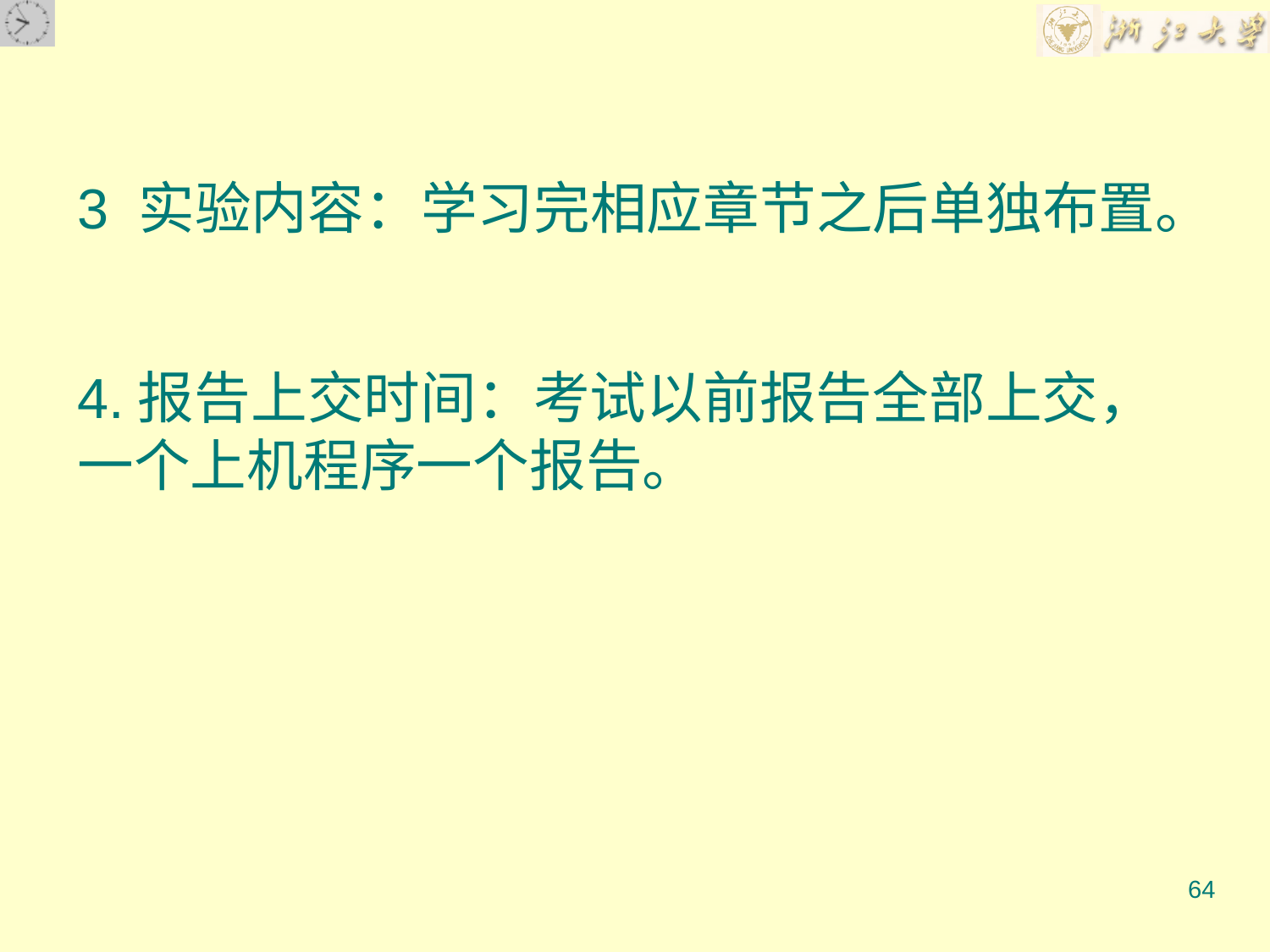

3 实验内容：学习完相应章节之后单独布置。
4.报告上交时间：考试以前报告全部上交，一个上机程序一个报告。
64